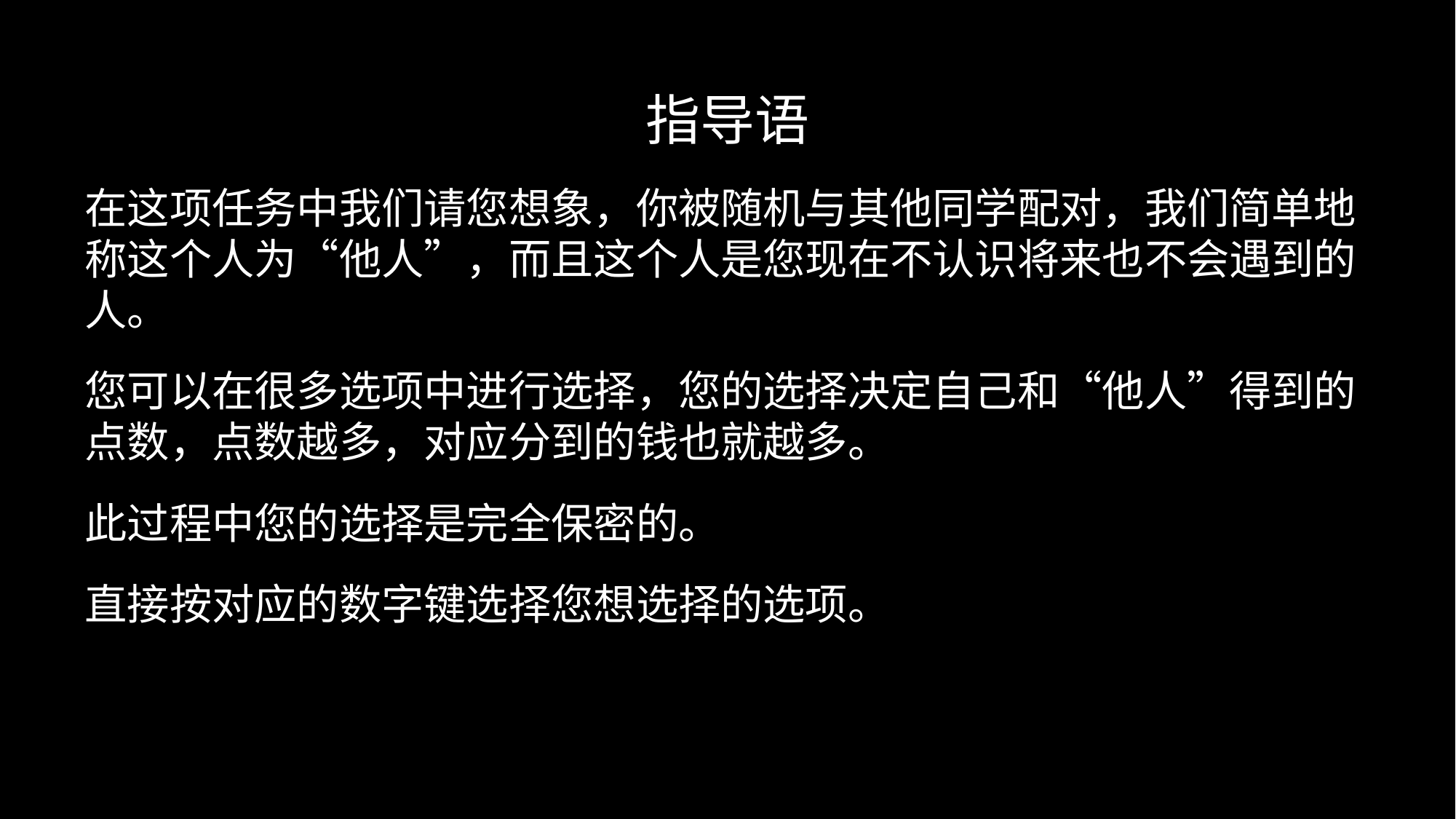

# 指导语
在这项任务中我们请您想象，你被随机与其他同学配对，我们简单地称这个人为“他人”，而且这个人是您现在不认识将来也不会遇到的人。
您可以在很多选项中进行选择，您的选择决定自己和“他人”得到的点数，点数越多，对应分到的钱也就越多。
此过程中您的选择是完全保密的。
直接按对应的数字键选择您想选择的选项。